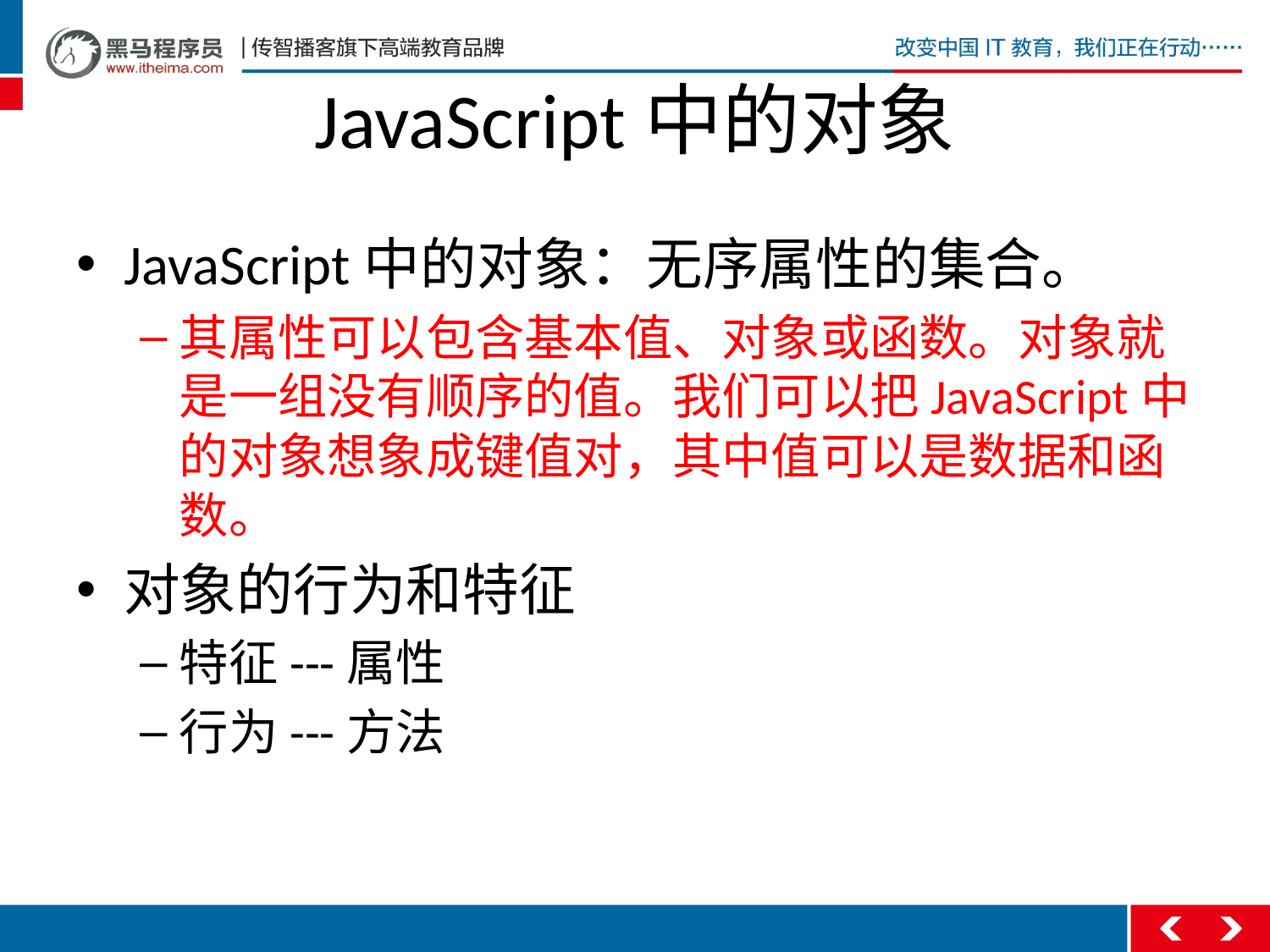

# JavaScript中的对象
JavaScript中的对象：无序属性的集合。
其属性可以包含基本值、对象或函数。对象就是一组没有顺序的值。我们可以把JavaScript中的对象想象成键值对，其中值可以是数据和函数。
对象的行为和特征
特征---属性
行为---方法